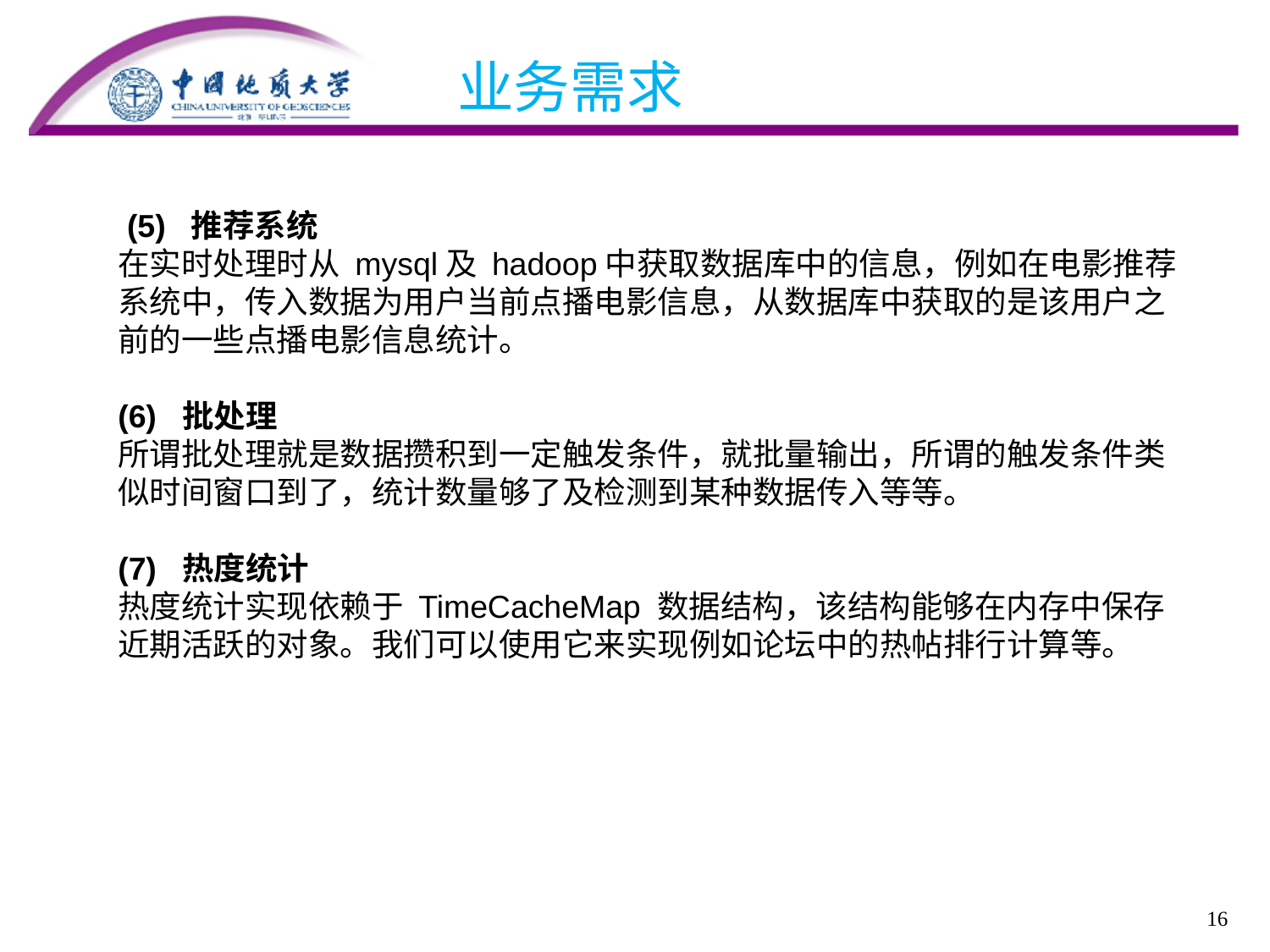

业务需求
 (5)  推荐系统
在实时处理时从 mysql及 hadoop中获取数据库中的信息，例如在电影推荐系统中，传入数据为用户当前点播电影信息，从数据库中获取的是该用户之前的一些点播电影信息统计。

(6)  批处理
所谓批处理就是数据攒积到一定触发条件，就批量输出，所谓的触发条件类似时间窗口到了，统计数量够了及检测到某种数据传入等等。

(7)  热度统计
热度统计实现依赖于 TimeCacheMap 数据结构，该结构能够在内存中保存近期活跃的对象。我们可以使用它来实现例如论坛中的热帖排行计算等。